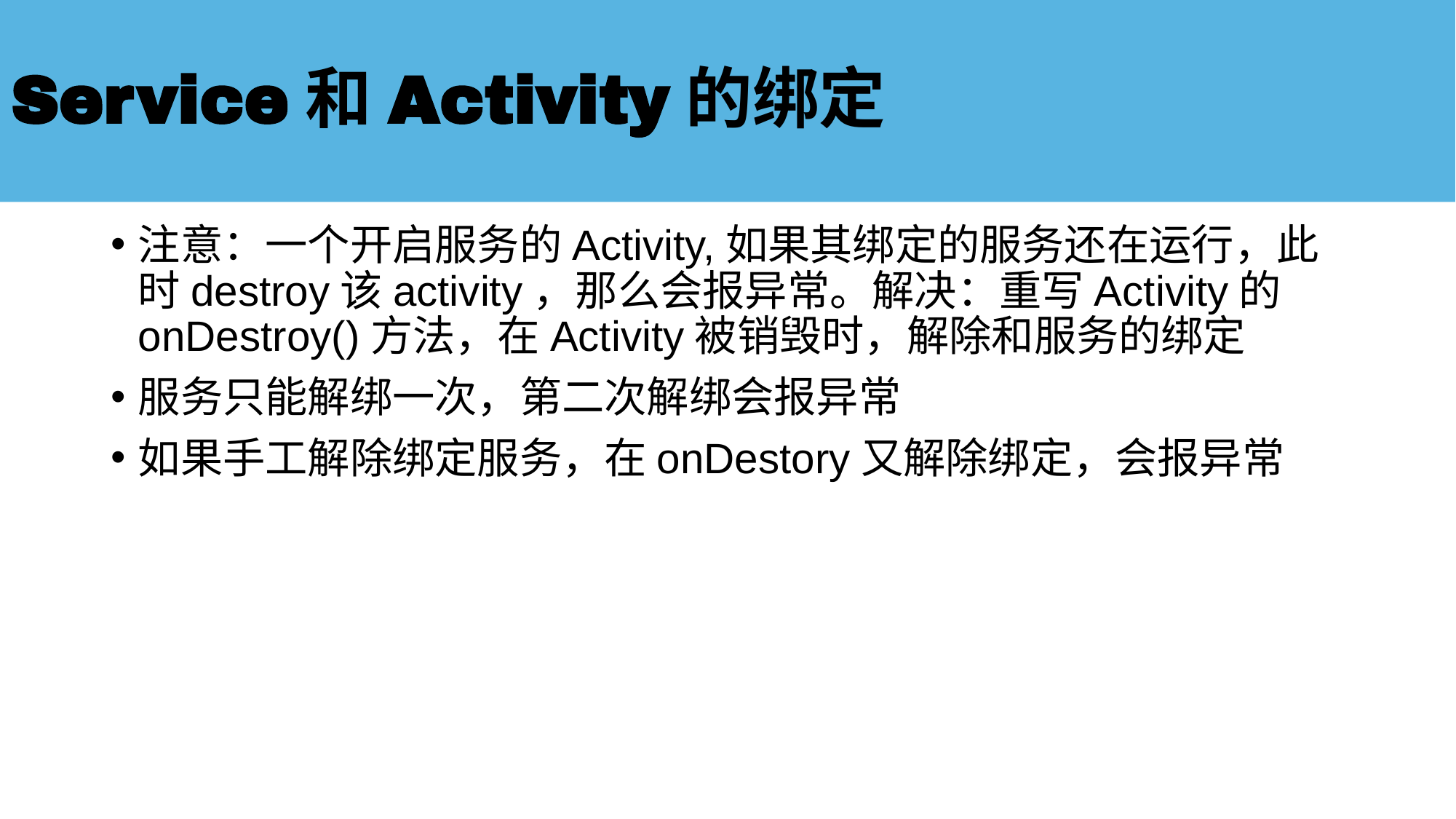

# Service和Activity的绑定
注意：一个开启服务的Activity,如果其绑定的服务还在运行，此时destroy该activity，那么会报异常。解决：重写Activity的onDestroy()方法，在Activity被销毁时，解除和服务的绑定
服务只能解绑一次，第二次解绑会报异常
如果手工解除绑定服务，在onDestory又解除绑定，会报异常